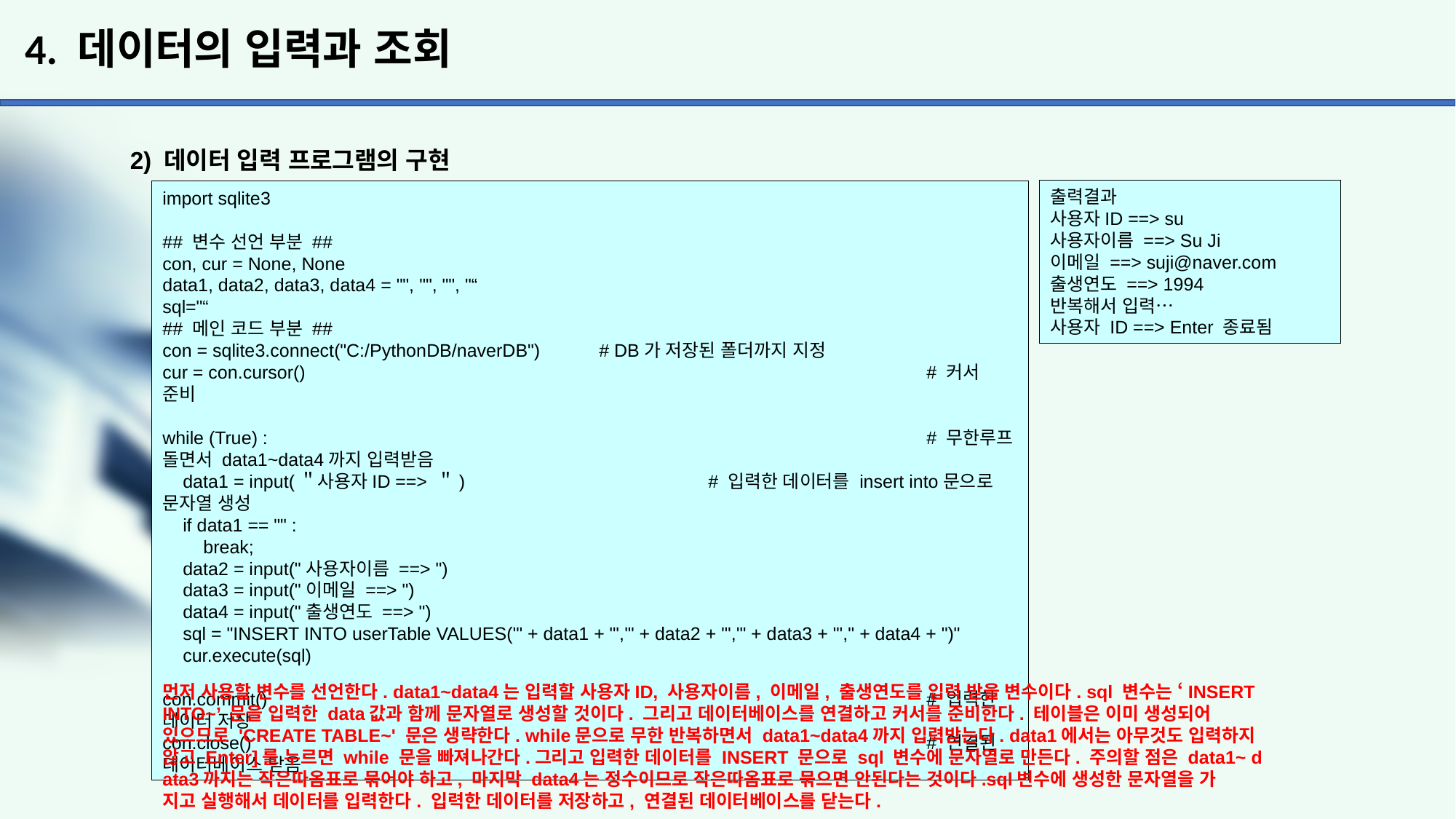

# 4. 데이터의 입력과 조회
2) 데이터 입력 프로그램의 구현

출력결과
사용자ID ==> su
사용자이름 ==> Su Ji
이메일 ==> suji@naver.com
출생연도 ==> 1994
반복해서 입력…
사용자 ID ==> Enter 종료됨
import sqlite3

## 변수 선언 부분 ##
con, cur = None, None
data1, data2, data3, data4 = "", "", "", "“
sql="“
## 메인 코드 부분 ##
con = sqlite3.connect("C:/PythonDB/naverDB")  	# DB가 저장된 폴더까지 지정
cur = con.cursor()						# 커서 준비

while (True) :							# 무한루프 돌면서 data1~data4까지 입력받음
    data1 = input(＂사용자ID ==> ＂)			# 입력한 데이터를 insert into문으로 문자열 생성
    if data1 == "" :
        break;
    data2 = input("사용자이름 ==> ")
    data3 = input("이메일 ==> ")
    data4 = input("출생연도 ==> ")
    sql = "INSERT INTO userTable VALUES('" + data1 + "','" + data2 + "','" + data3 + "'," + data4 + ")"
    cur.execute(sql)

con.commit()							# 입력한 데이터 저장
con.close()							# 연결된 데이터베이스 닫음
먼저 사용할 변수를 선언한다. data1~data4는 입력할 사용자ID, 사용자이름, 이메일, 출생연도를 입력 받을 변수이다. sql 변수는 ‘INSERT
INTO~’ 문을 입력한 data값과 함께 문자열로 생성할 것이다. 그리고 데이터베이스를 연결하고 커서를 준비한다. 테이블은 이미 생성되어
있으므로 'CREATE TABLE~' 문은 생략한다. while문으로 무한 반복하면서 data1~data4까지 입력받는다. data1에서는 아무것도 입력하지
않고 Enter]를 누르면 while 문을 빠져나간다.그리고 입력한 데이터를 INSERT 문으로 sql 변수에 문자열로 만든다. 주의할 점은 data1~ d
ata3까지는 작은따옴표로 묶어야 하고, 마지막 data4는 정수이므로 작은따옴표로 묶으면 안된다는 것이다.sql변수에 생성한 문자열을 가
지고 실행해서 데이터를 입력한다. 입력한 데이터를 저장하고, 연결된 데이터베이스를 닫는다.